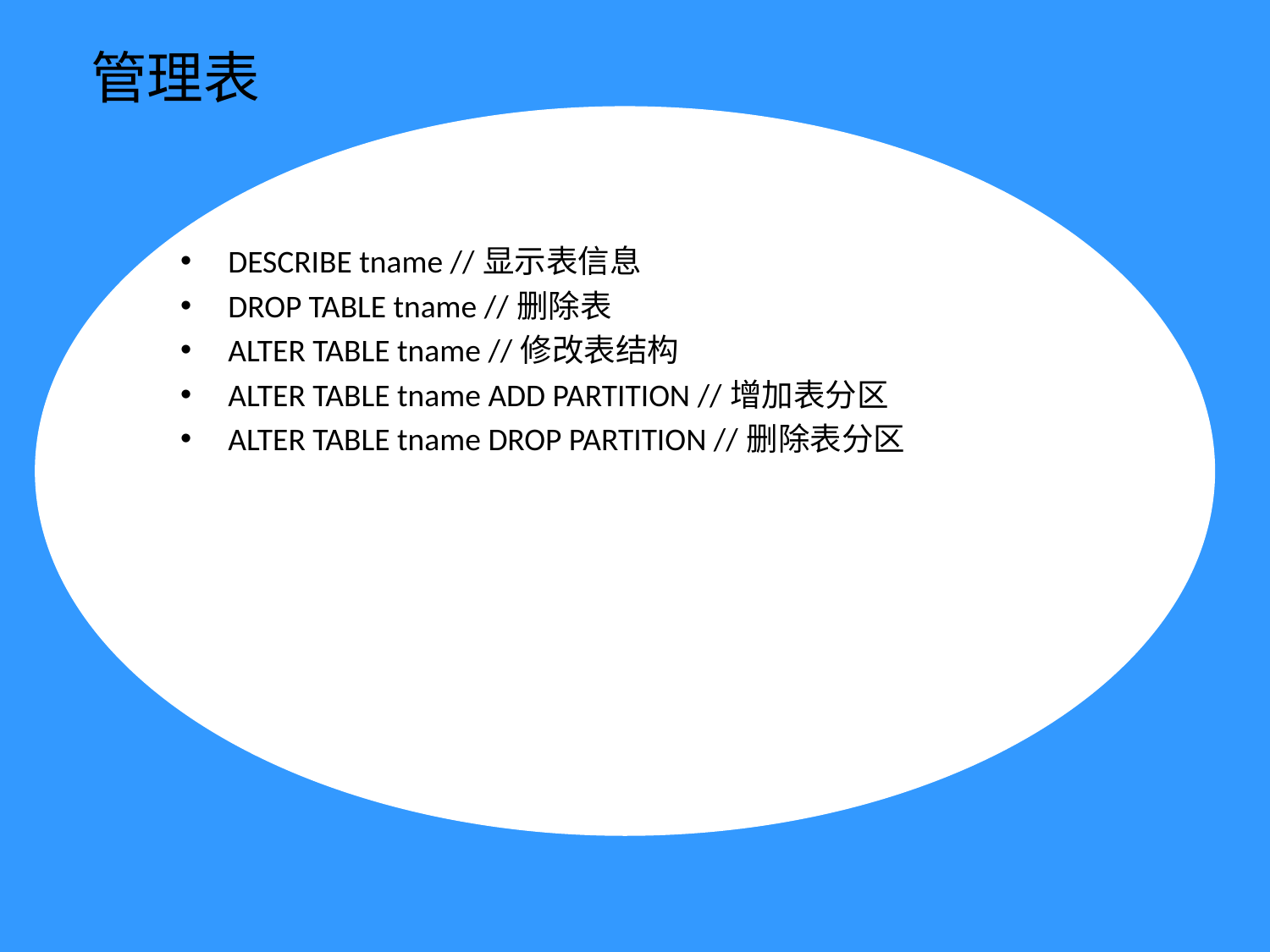

# 管理表
DESCRIBE tname //显示表信息
DROP TABLE tname //删除表
ALTER TABLE tname //修改表结构
ALTER TABLE tname ADD PARTITION //增加表分区
ALTER TABLE tname DROP PARTITION //删除表分区